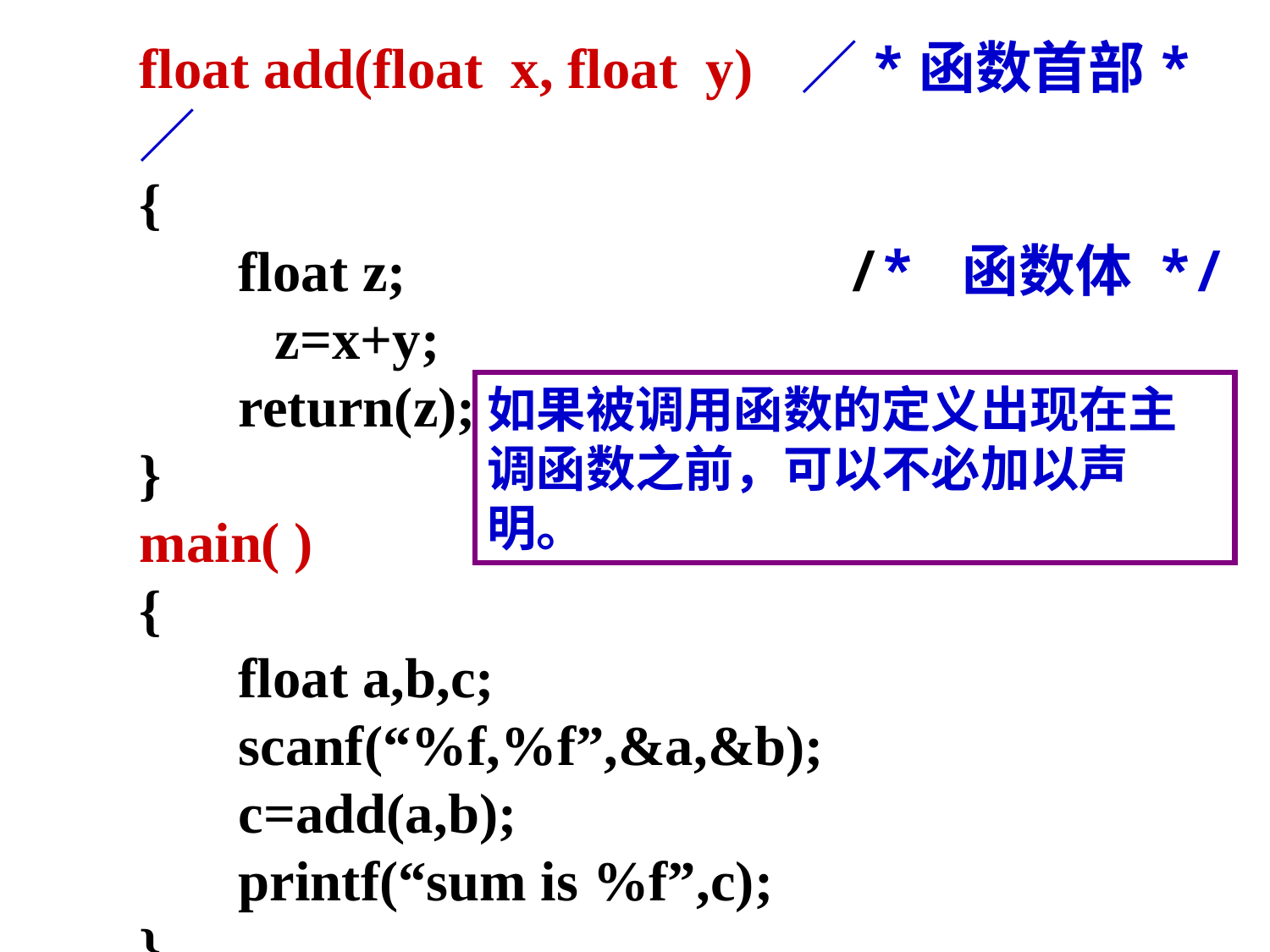

float add(float  x, float  y) ／*函数首部*／
{
       float z;             /* 函数体 */
    z=x+y;
       return(z);
}
main( )
{
       float a,b,c;
       scanf(“%f,%f”,&a,&b);
       c=add(a,b);
       printf(“sum is %f”,c);
}
如果被调用函数的定义出现在主调函数之前，可以不必加以声明。